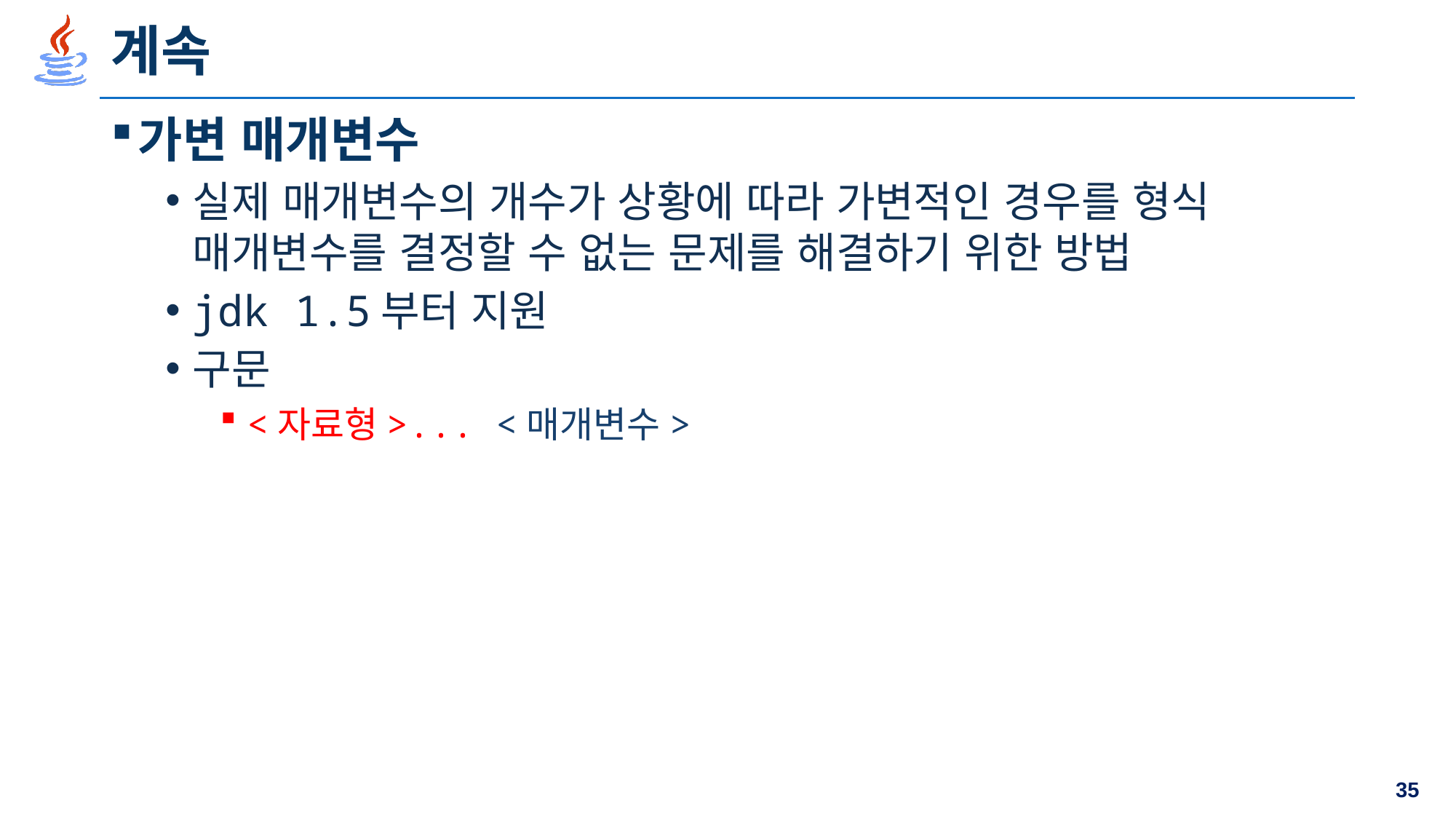

# 계속
가변 매개변수
실제 매개변수의 개수가 상황에 따라 가변적인 경우를 형식 매개변수를 결정할 수 없는 문제를 해결하기 위한 방법
jdk 1.5부터 지원
구문
<자료형>... <매개변수>
35